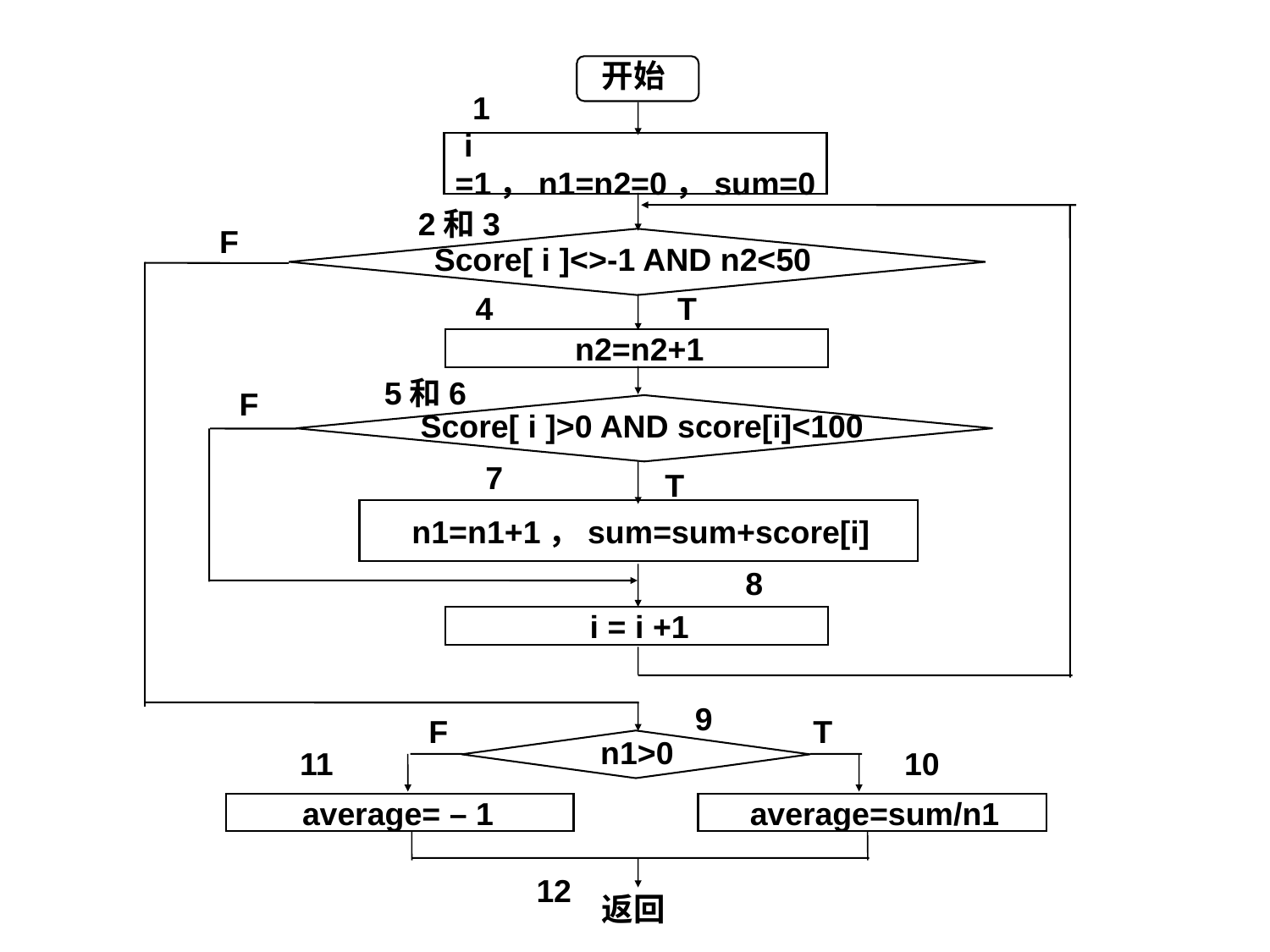

开始
1

 i =1，n1=n2=0，sum=0

2和3

F

Score[ i ]<>-1 AND n2<50

4
T

n2=n2+1

5和6
F

Score[ i ]>0 AND score[i]<100

7

T
n1=n1+1，sum=sum+score[i]

8

i = i +1

9

F
T

n1>0
11
10

average= – 1
average=sum/n1

12
返回